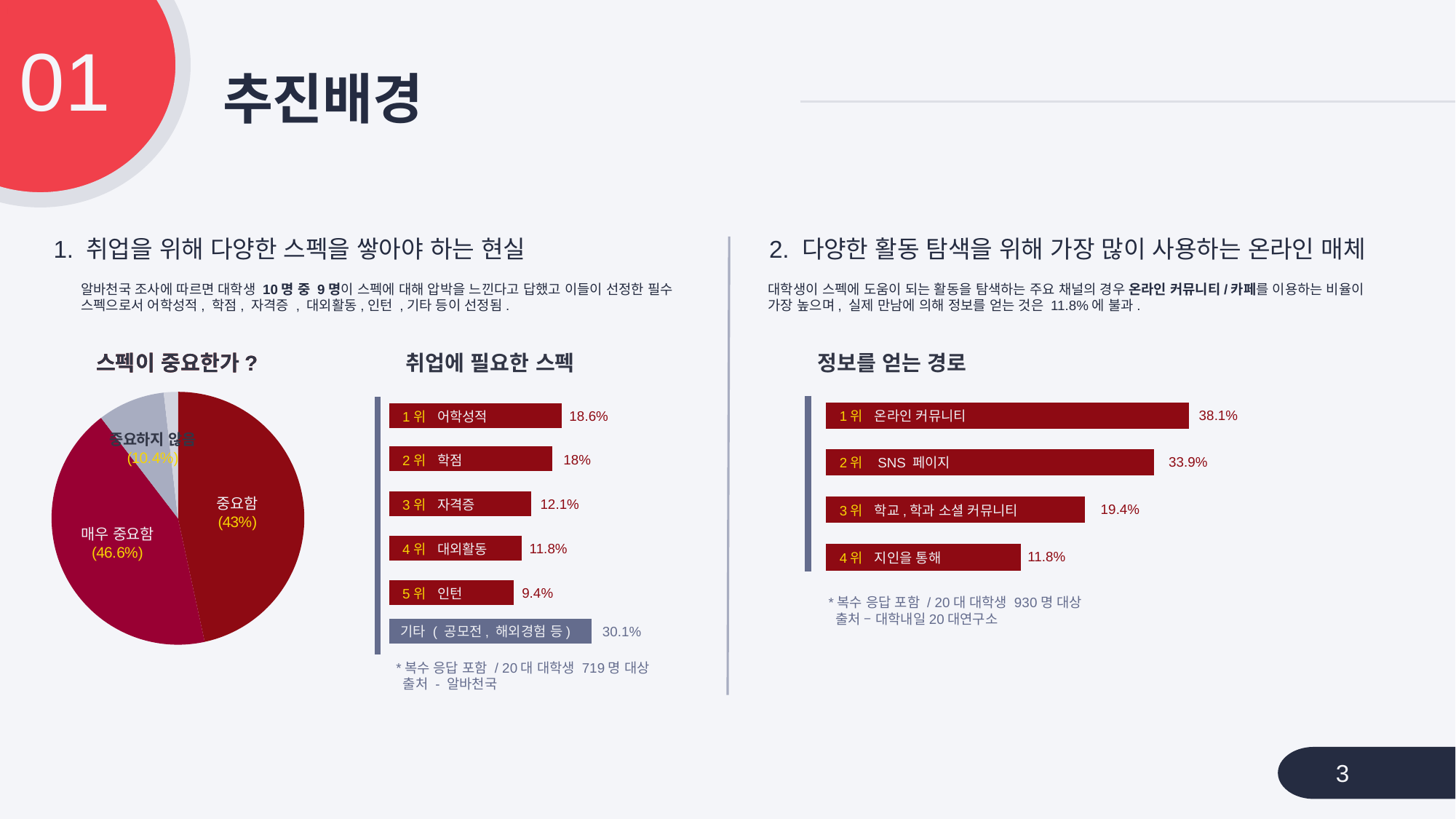

01
# 추진배경
1. 취업을 위해 다양한 스펙을 쌓아야 하는 현실
2. 다양한 활동 탐색을 위해 가장 많이 사용하는 온라인 매체
알바천국 조사에 따르면 대학생 10명 중 9명이 스펙에 대해 압박을 느낀다고 답했고 이들이 선정한 필수
스펙으로서 어학성적, 학점, 자격증 , 대외활동,인턴 ,기타 등이 선정됨.
대학생이 스펙에 도움이 되는 활동을 탐색하는 주요 채널의 경우 온라인 커뮤니티/카페를 이용하는 비율이
가장 높으며, 실제 만남에 의해 정보를 얻는 것은 11.8%에 불과.

정보를 얻는 경로
스펙이 중요한가?
스펙이 중요한가?
취업에 필요한 스펙

### Chart

| Category | 스펙에 대한 압박감 |
|---|---|
| 매우 받음 | 46.6 |
| 어느정도 받음 | 43.0 |
| 별로 안받음 | 8.6 |
| 전혀 안받음 | 1.8 |
38.1%
1위   온라인 커뮤니티

33.9%
2위   SNS 페이지

19.4%
3위   학교,학과 소셜 커뮤니티

11.8%
4위   지인을 통해

*복수 응답 포함 / 20대 대학생 930명 대상
 출처 – 대학내일20대연구소
18.6%
1위   어학성적

18%
2위   학점

12.1%
3위   자격증

11.8%
4위   대외활동

9.4%
5위   인턴

기타 ( 공모전, 해외경험 등)

30.1%
*복수 응답 포함 / 20대 대학생 719명 대상
 출처 - 알바천국
3